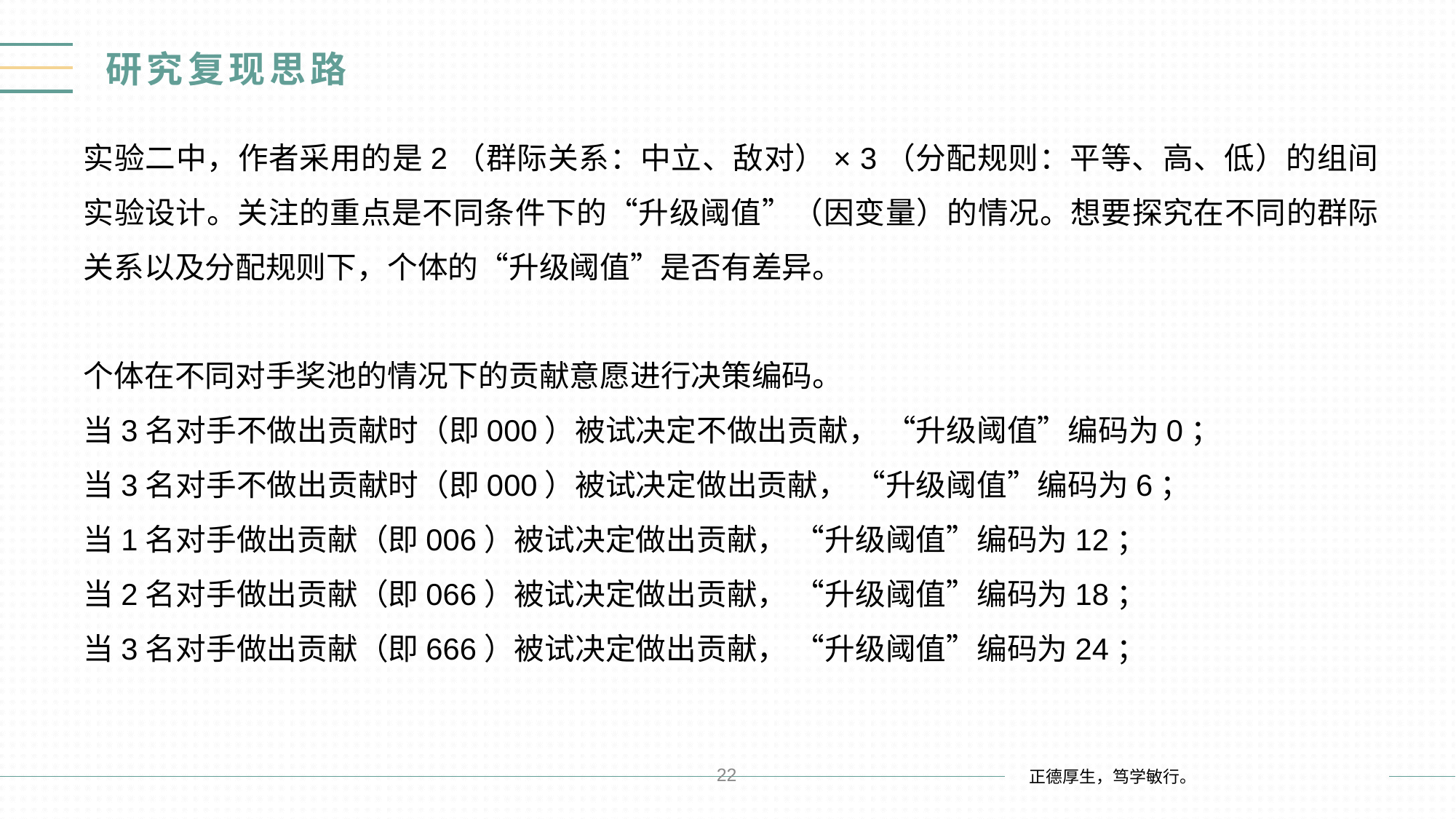

# 研究复现思路
实验二中，作者采用的是2（群际关系：中立、敌对）× 3（分配规则：平等、高、低）的组间实验设计。关注的重点是不同条件下的“升级阈值”（因变量）的情况。想要探究在不同的群际关系以及分配规则下，个体的“升级阈值”是否有差异。
个体在不同对手奖池的情况下的贡献意愿进行决策编码。
当3名对手不做出贡献时（即000）被试决定不做出贡献， “升级阈值”编码为0；
当3名对手不做出贡献时（即000）被试决定做出贡献， “升级阈值”编码为6；
当1名对手做出贡献（即006）被试决定做出贡献， “升级阈值”编码为12；
当2名对手做出贡献（即066）被试决定做出贡献， “升级阈值”编码为18；
当3名对手做出贡献（即666）被试决定做出贡献， “升级阈值”编码为24；
22
正德厚生，笃学敏行。